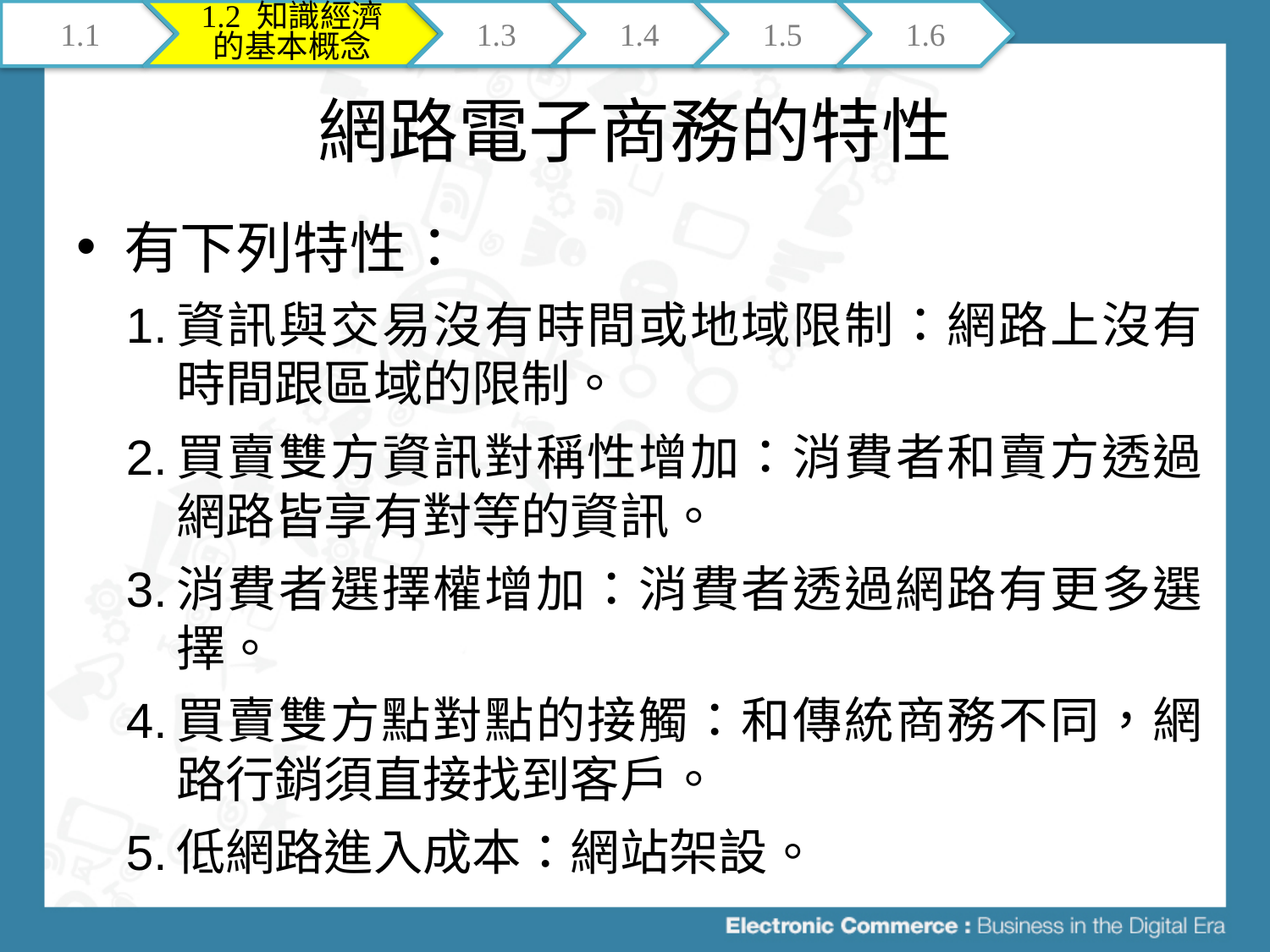

1.1
1.2 知識經濟的基本概念
1.3
1.4
1.5
1.6
# 網路電子商務的特性
有下列特性：
資訊與交易沒有時間或地域限制：網路上沒有時間跟區域的限制。
買賣雙方資訊對稱性增加：消費者和賣方透過網路皆享有對等的資訊。
消費者選擇權增加：消費者透過網路有更多選擇。
買賣雙方點對點的接觸：和傳統商務不同，網路行銷須直接找到客戶。
低網路進入成本：網站架設。